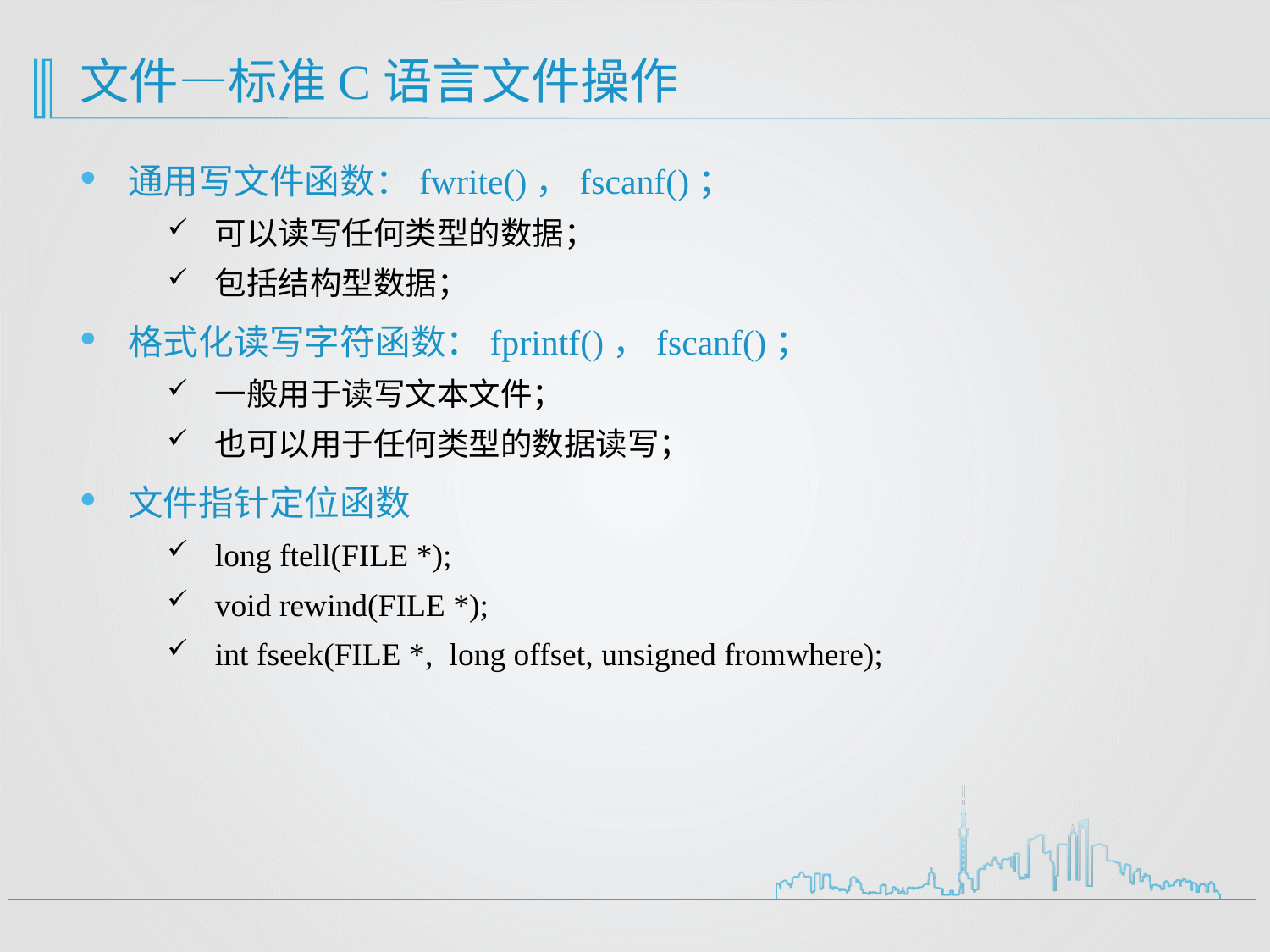

# 文件—标准C语言文件操作
通用写文件函数：fwrite()，fscanf()；
可以读写任何类型的数据；
包括结构型数据；
格式化读写字符函数：fprintf()，fscanf()；
一般用于读写文本文件；
也可以用于任何类型的数据读写；
文件指针定位函数
long ftell(FILE *);
void rewind(FILE *);
int fseek(FILE *,  long offset, unsigned fromwhere);